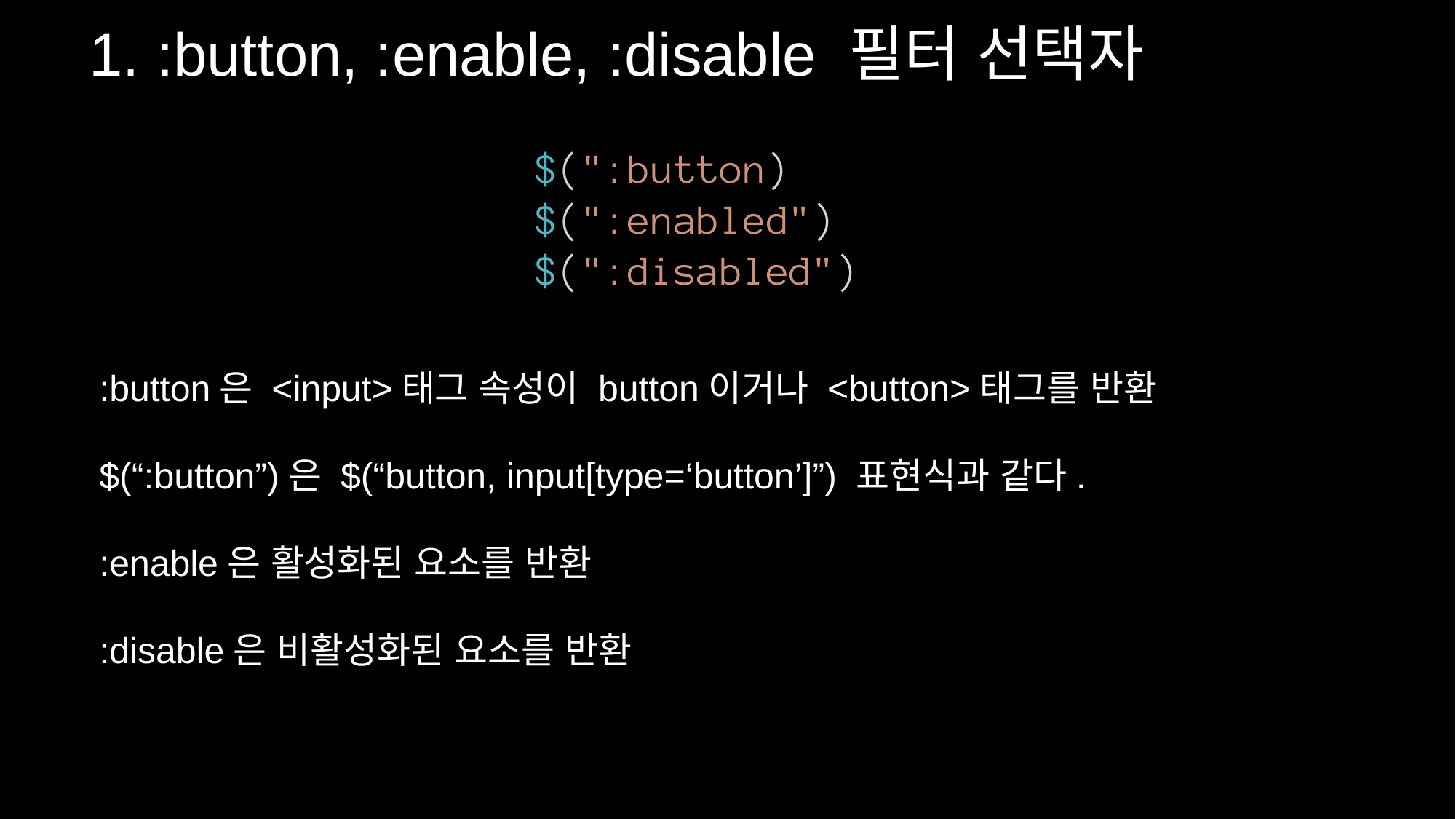

1. :button, :enable, :disable 필터 선택자
$(":button)
$(":enabled")
$(":disabled")
:button은 <input>태그 속성이 button이거나 <button>태그를 반환

$(“:button”)은 $(“button, input[type=‘button’]”) 표현식과 같다.

:enable은 활성화된 요소를 반환

:disable은 비활성화된 요소를 반환